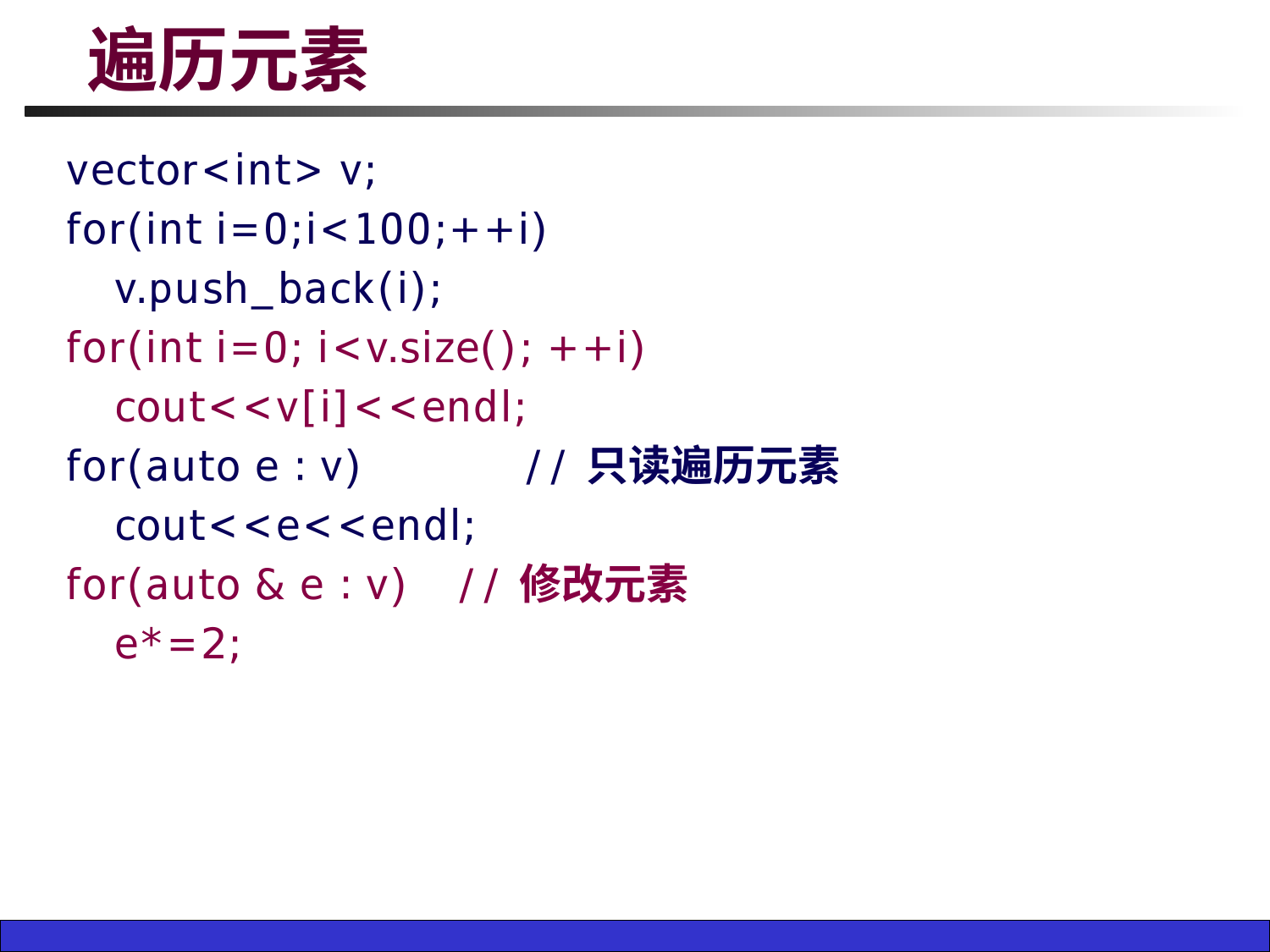

# 遍历元素
vector<int> v;
for(int i=0;i<100;++i)
	v.push_back(i);
for(int i=0; i<v.size(); ++i)
	cout<<v[i]<<endl;
for(auto e : v)             //只读遍历元素
	cout<<e<<endl;
for(auto & e : v)    //修改元素
	e*=2;